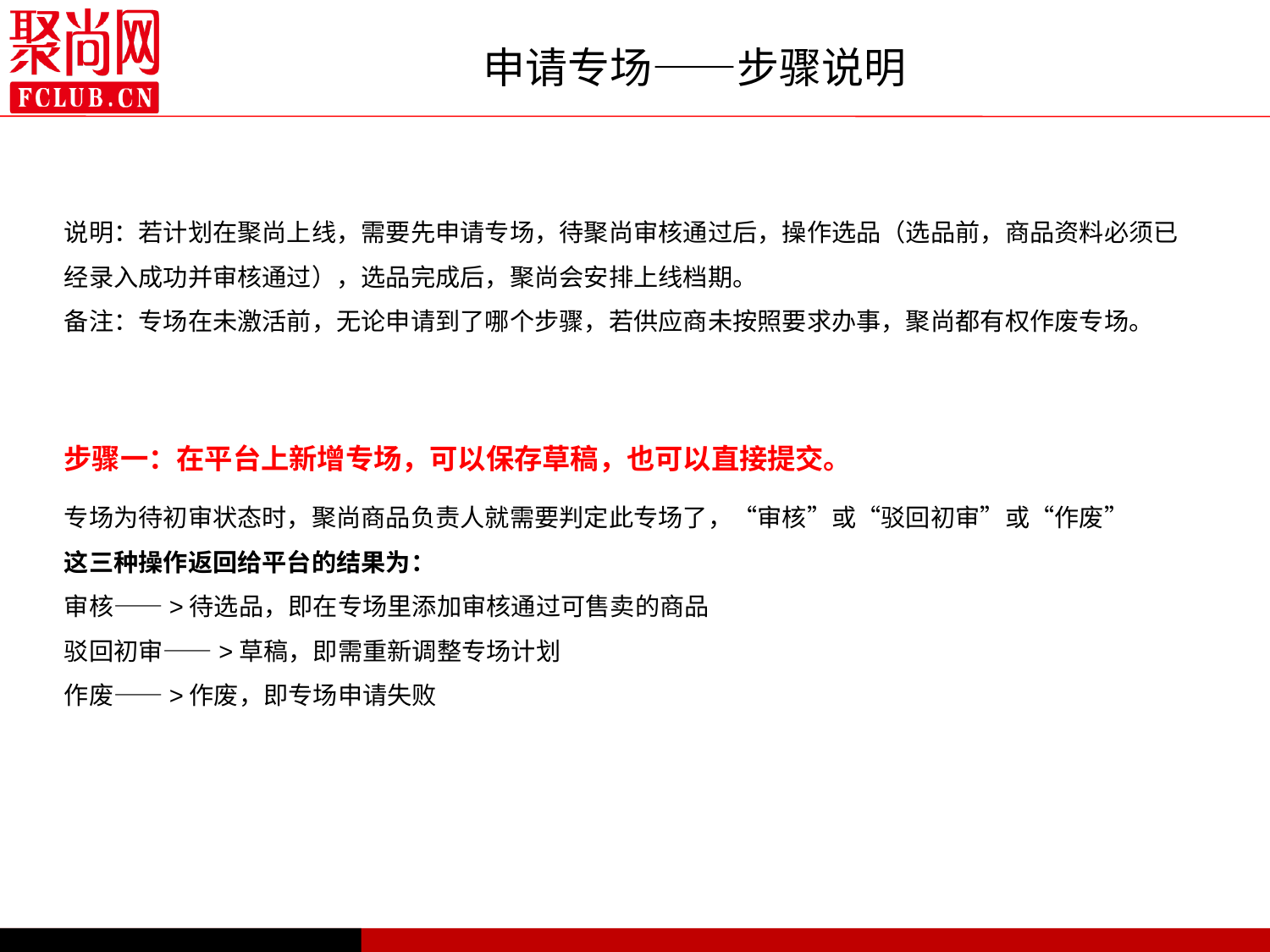

# 申请专场——步骤说明
说明：若计划在聚尚上线，需要先申请专场，待聚尚审核通过后，操作选品（选品前，商品资料必须已经录入成功并审核通过），选品完成后，聚尚会安排上线档期。
备注：专场在未激活前，无论申请到了哪个步骤，若供应商未按照要求办事，聚尚都有权作废专场。

步骤一：在平台上新增专场，可以保存草稿，也可以直接提交。

专场为待初审状态时，聚尚商品负责人就需要判定此专场了，“审核”或“驳回初审”或“作废”
这三种操作返回给平台的结果为：
审核——>待选品，即在专场里添加审核通过可售卖的商品
驳回初审——>草稿，即需重新调整专场计划
作废——>作废，即专场申请失败